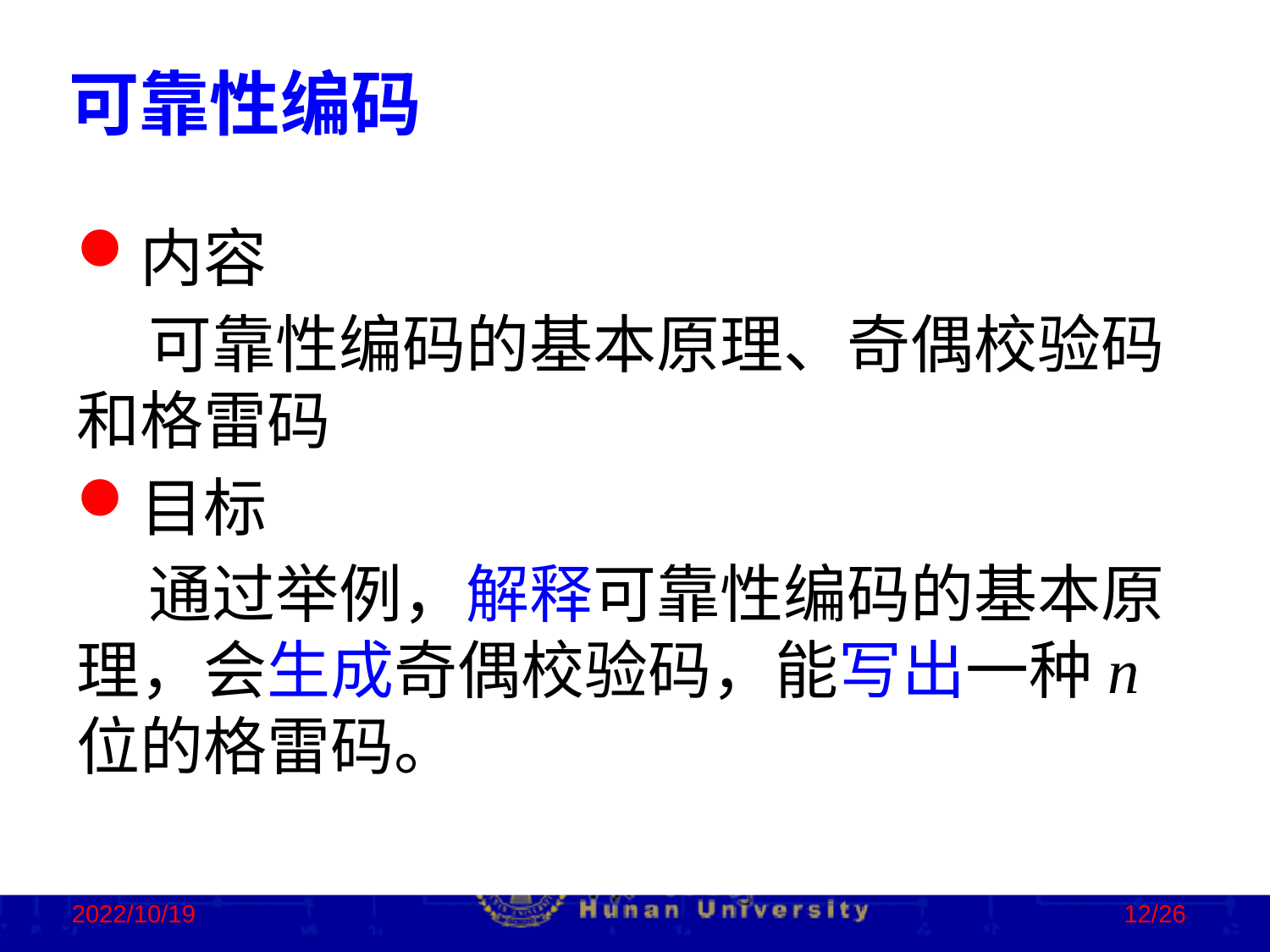

可靠性编码
内容
    可靠性编码的基本原理、奇偶校验码和格雷码
目标
    通过举例，解释可靠性编码的基本原理，会生成奇偶校验码，能写出一种n位的格雷码。
2022/10/19
12/26